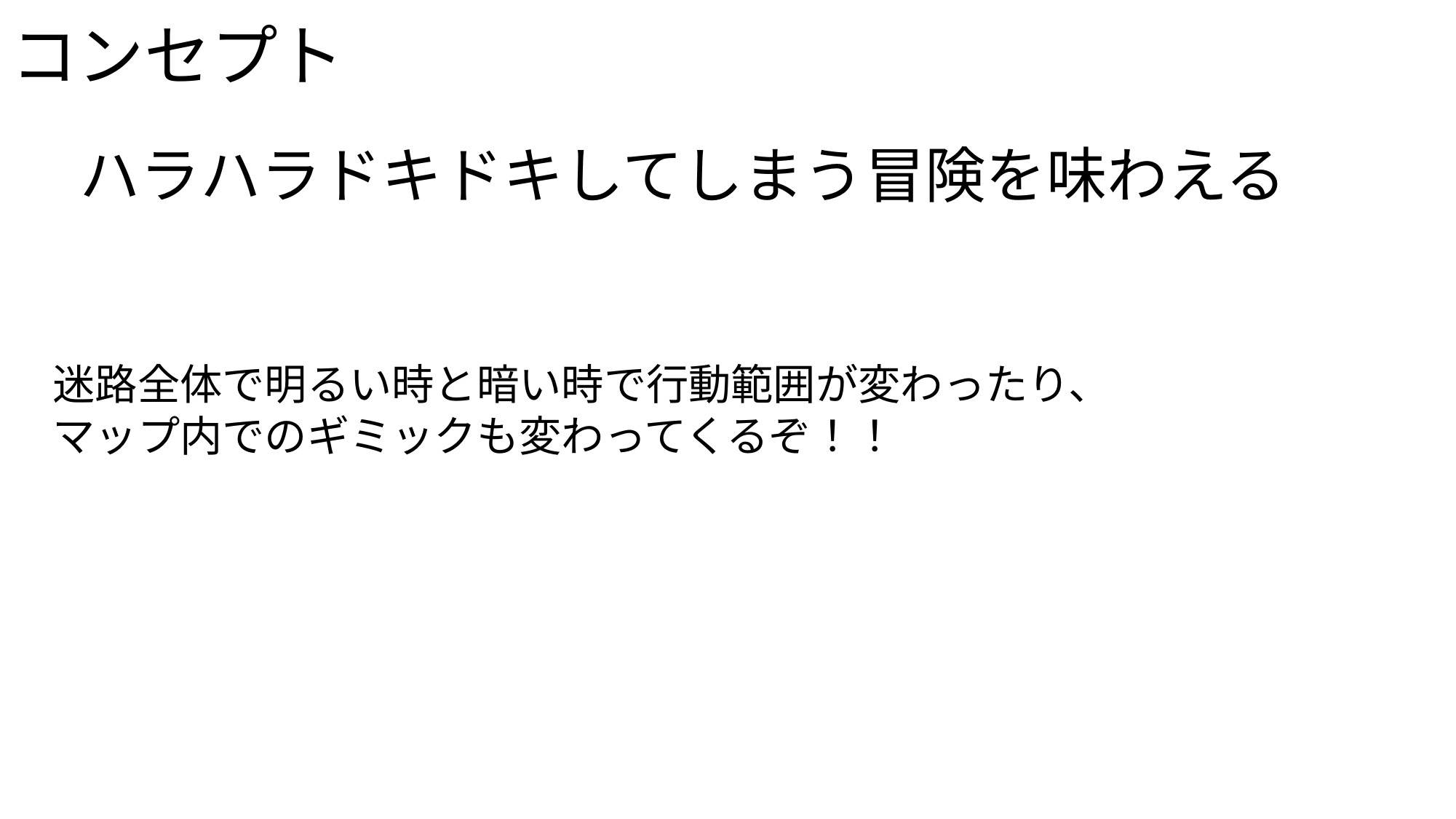

# コンセプト
ハラハラドキドキしてしまう冒険を味わえる
迷路全体で明るい時と暗い時で行動範囲が変わったり、マップ内でのギミックも変わってくるぞ！！